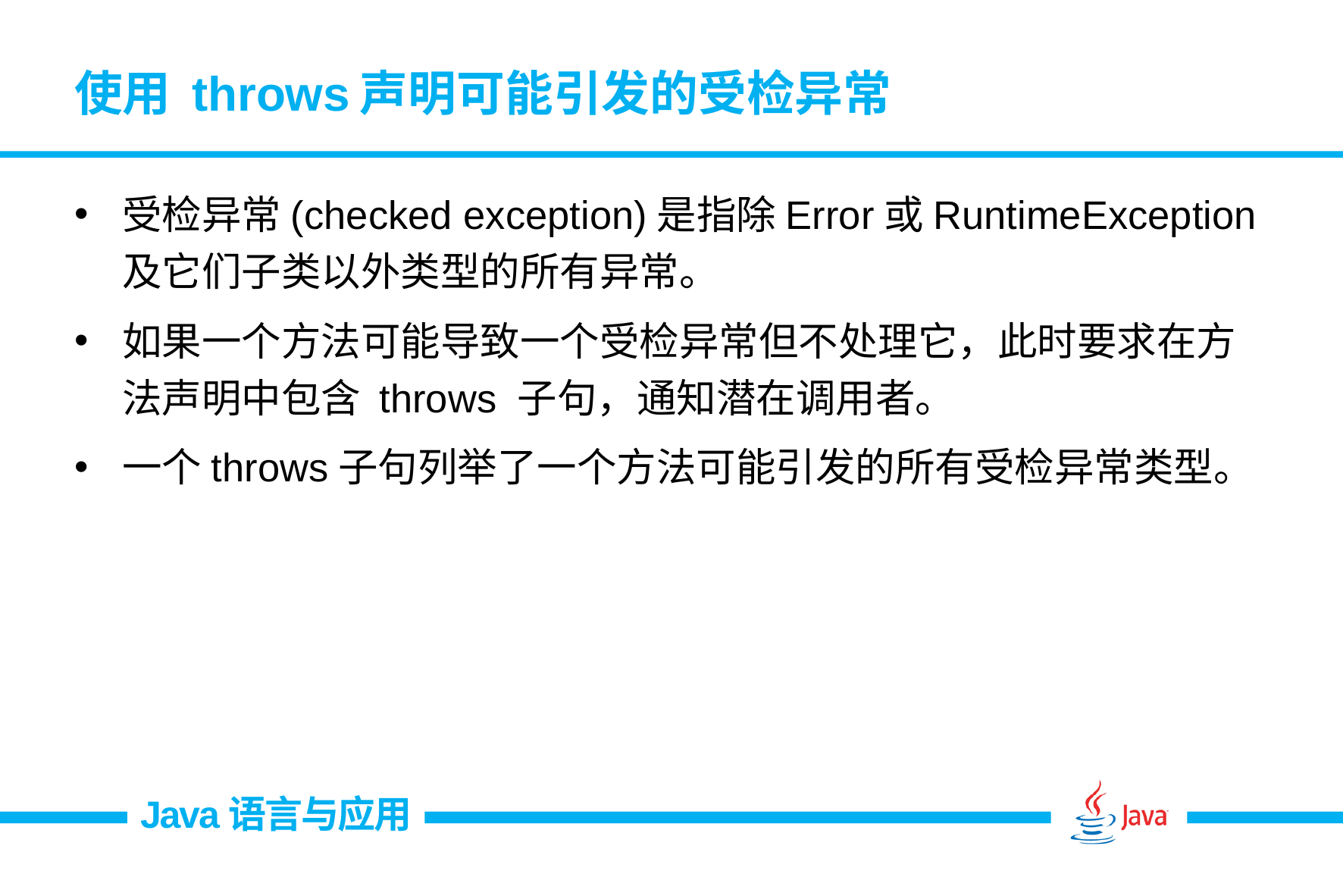

# 使用 throws声明可能引发的受检异常
受检异常(checked exception)是指除Error或RuntimeException及它们子类以外类型的所有异常。
如果一个方法可能导致一个受检异常但不处理它，此时要求在方法声明中包含 throws 子句，通知潜在调用者。
一个throws子句列举了一个方法可能引发的所有受检异常类型。